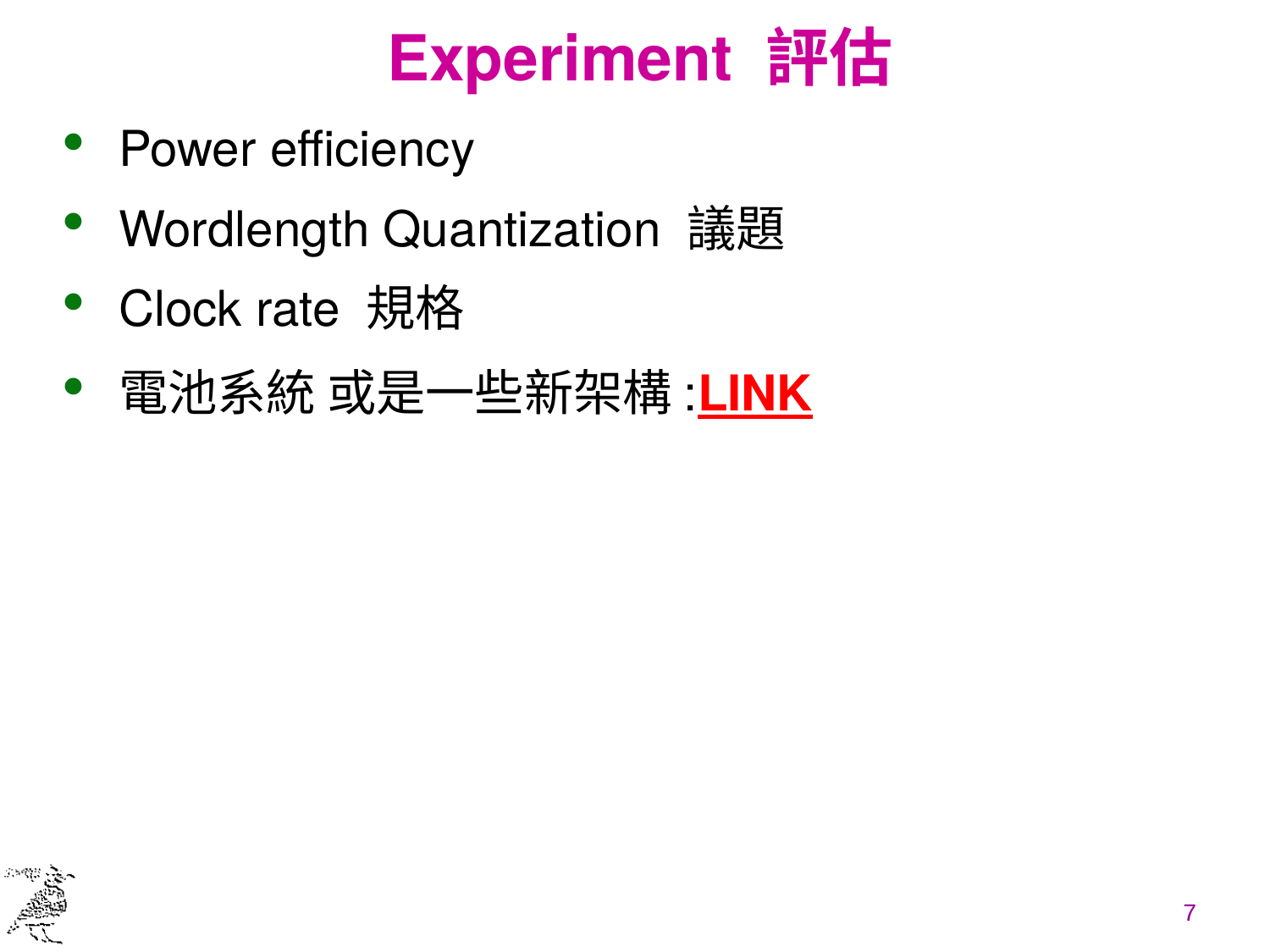

# Experiment 評估
Power efficiency
Wordlength Quantization 議題
Clock rate 規格
電池系統 或是一些新架構:LINK
7